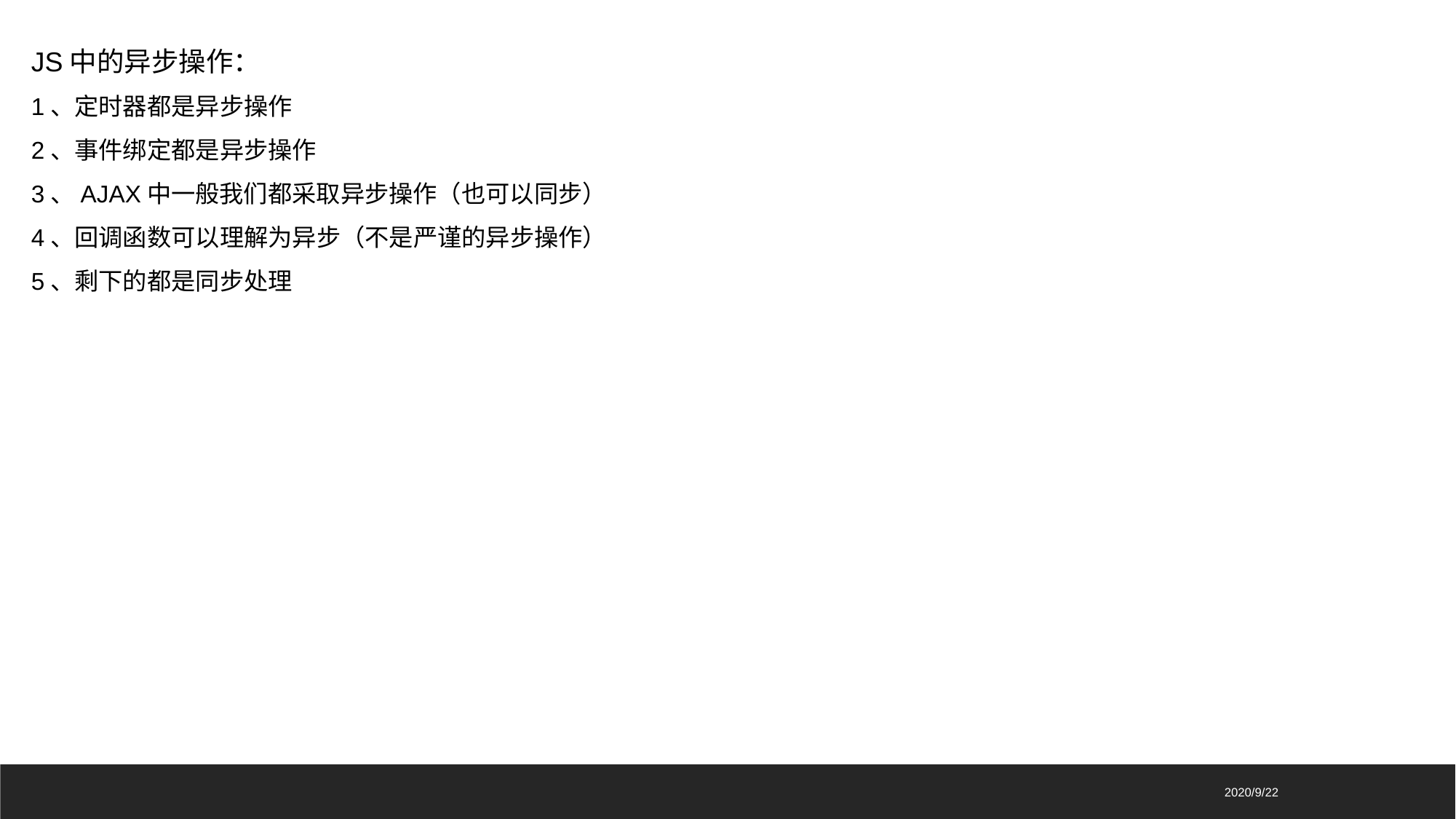

JS中的异步操作：
1、定时器都是异步操作
2、事件绑定都是异步操作
3、AJAX中一般我们都采取异步操作（也可以同步）
4、回调函数可以理解为异步（不是严谨的异步操作）
5、剩下的都是同步处理

2020/9/22